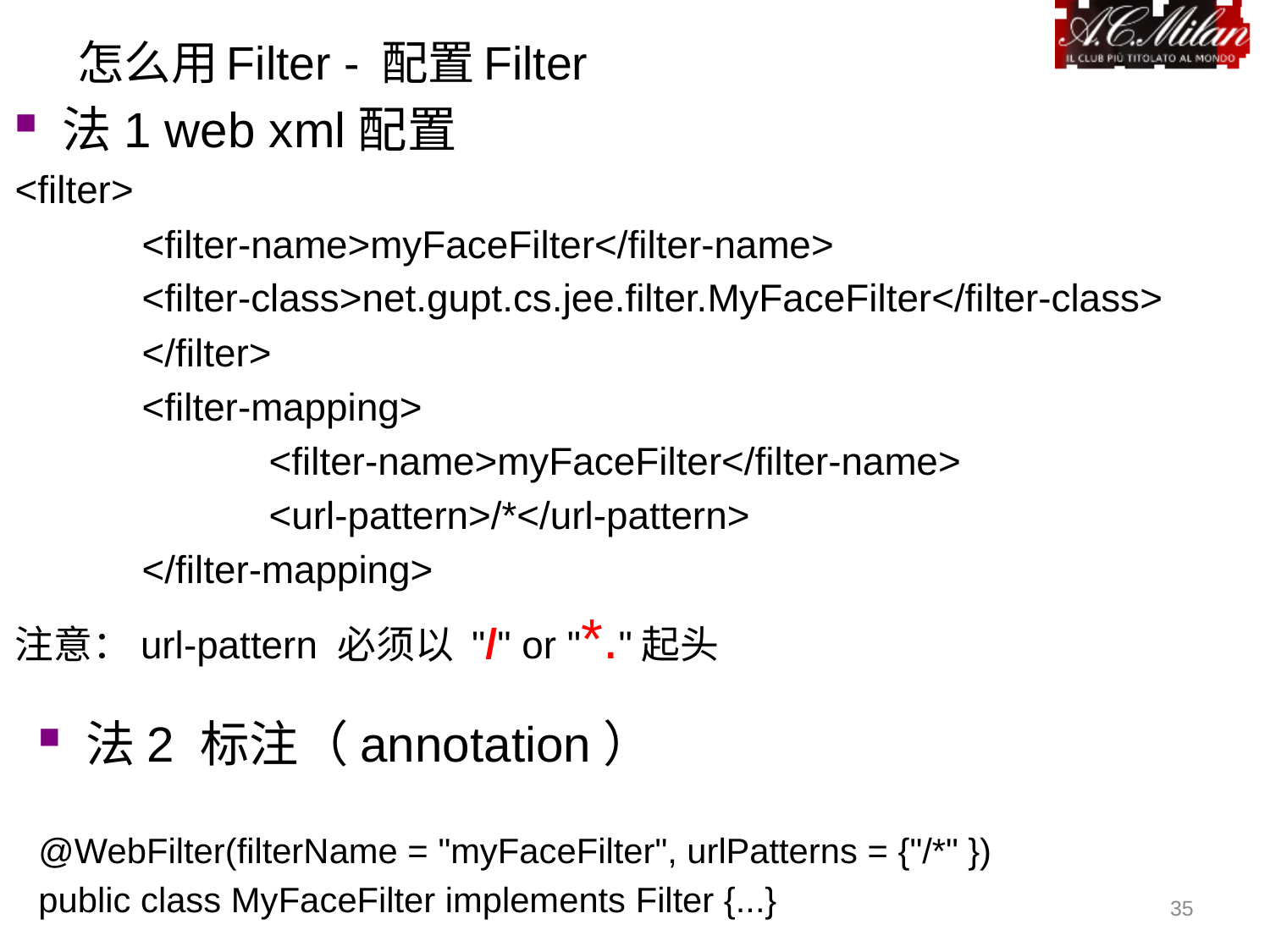

怎么用Filter - 配置Filter
法1 web xml配置
<filter>
	<filter-name>myFaceFilter</filter-name>
	<filter-class>net.gupt.cs.jee.filter.MyFaceFilter</filter-class>
	</filter>
	<filter-mapping>
		<filter-name>myFaceFilter</filter-name>
		<url-pattern>/*</url-pattern>
	</filter-mapping>
注意：url-pattern 必须以 "/" or "*."起头

法2 标注（annotation）

@WebFilter(filterName = "myFaceFilter", urlPatterns = {"/*" })
public class MyFaceFilter implements Filter {...}
35